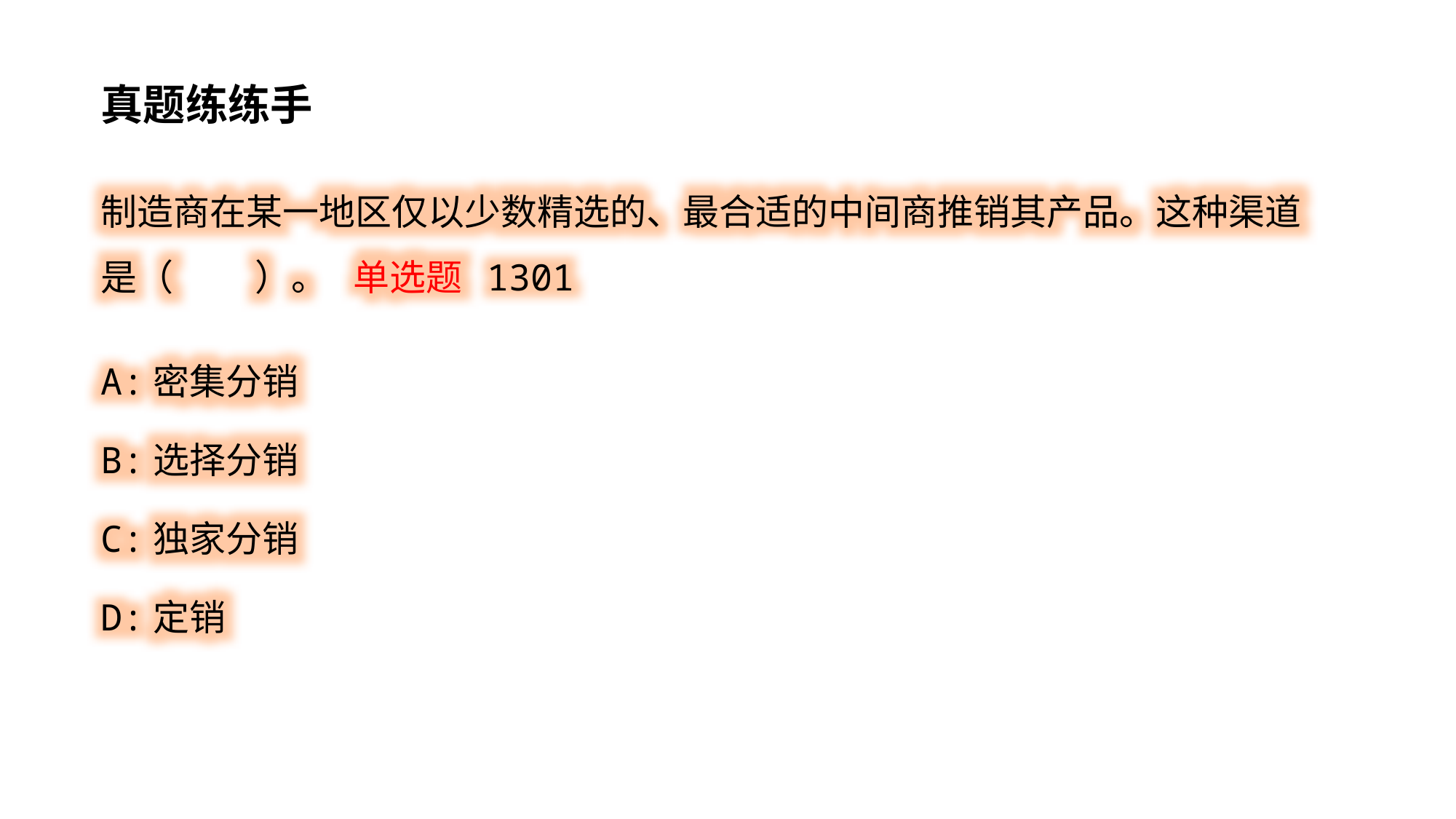

真题练练手
制造商在某一地区仅以少数精选的、最合适的中间商推销其产品。这种渠道是（          ）。   单选题  1301

A:密集分销

B:选择分销

C:独家分销

D:定销